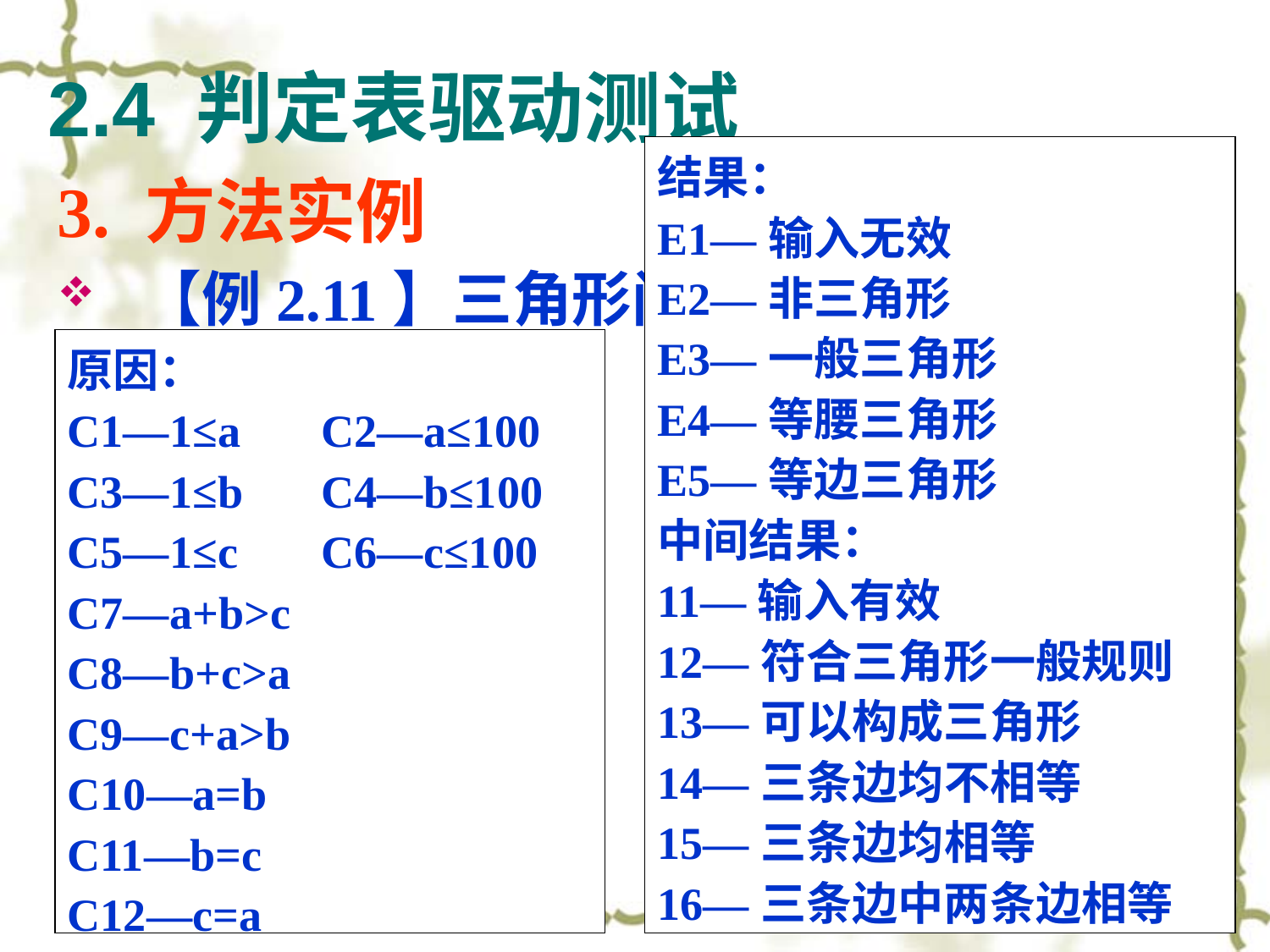

# 2.4 判定表驱动测试
结果：
E1—输入无效
E2—非三角形
E3—一般三角形
E4—等腰三角形
E5—等边三角形
中间结果：
11—输入有效
12—符合三角形一般规则
13—可以构成三角形
14—三条边均不相等
15—三条边均相等
16—三条边中两条边相等
3. 方法实例
【例2.11】三角形问题
原因：
C1—1≤a	C2—a≤100
C3—1≤b	C4—b≤100
C5—1≤c	C6—c≤100
C7—a+b>c
C8—b+c>a
C9—c+a>b
C10—a=b
C11—b=c
C12—c=a